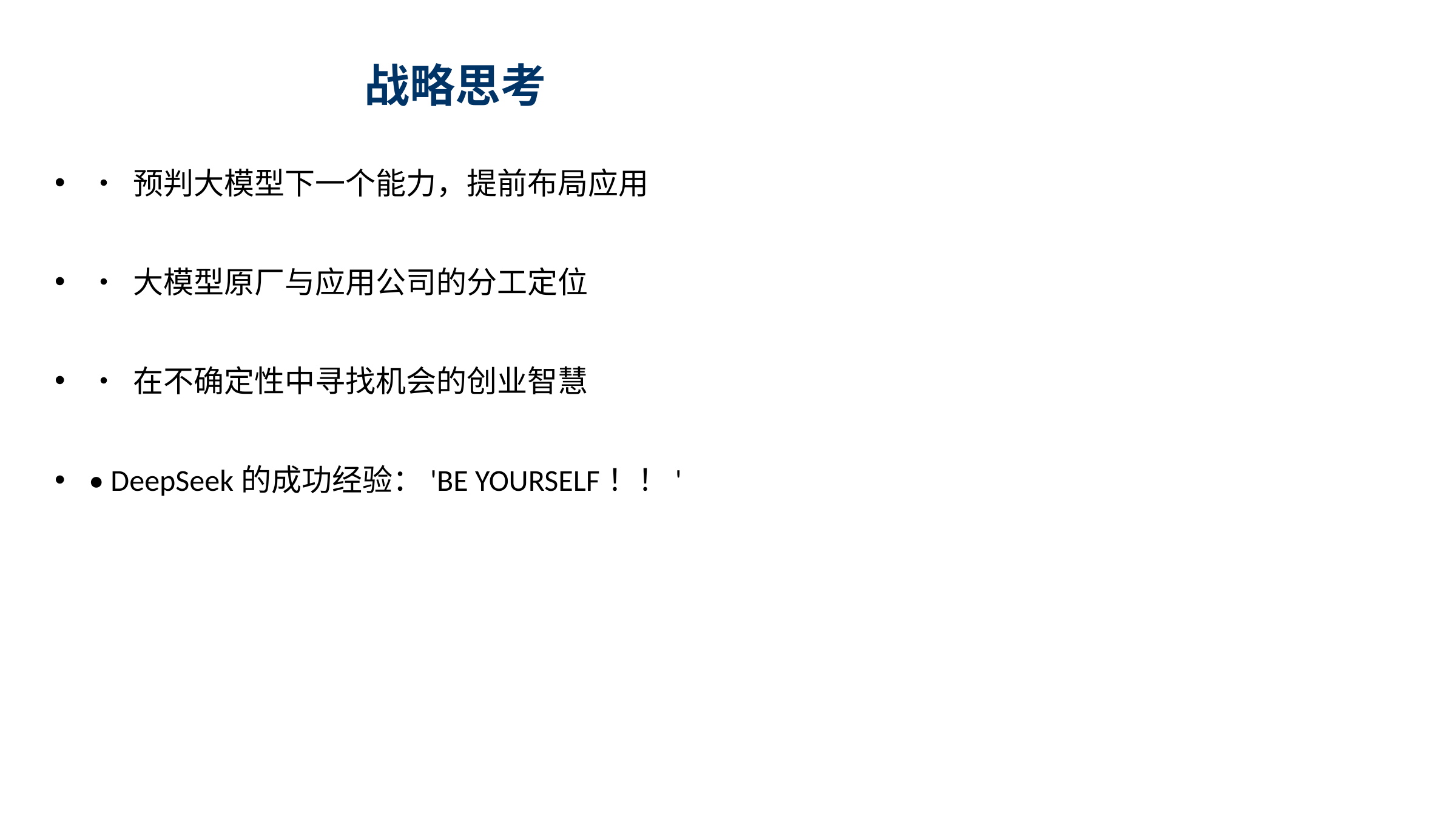

# 战略思考
• 预判大模型下一个能力，提前布局应用

• 大模型原厂与应用公司的分工定位

• 在不确定性中寻找机会的创业智慧

• DeepSeek的成功经验：'BE YOURSELF！！'